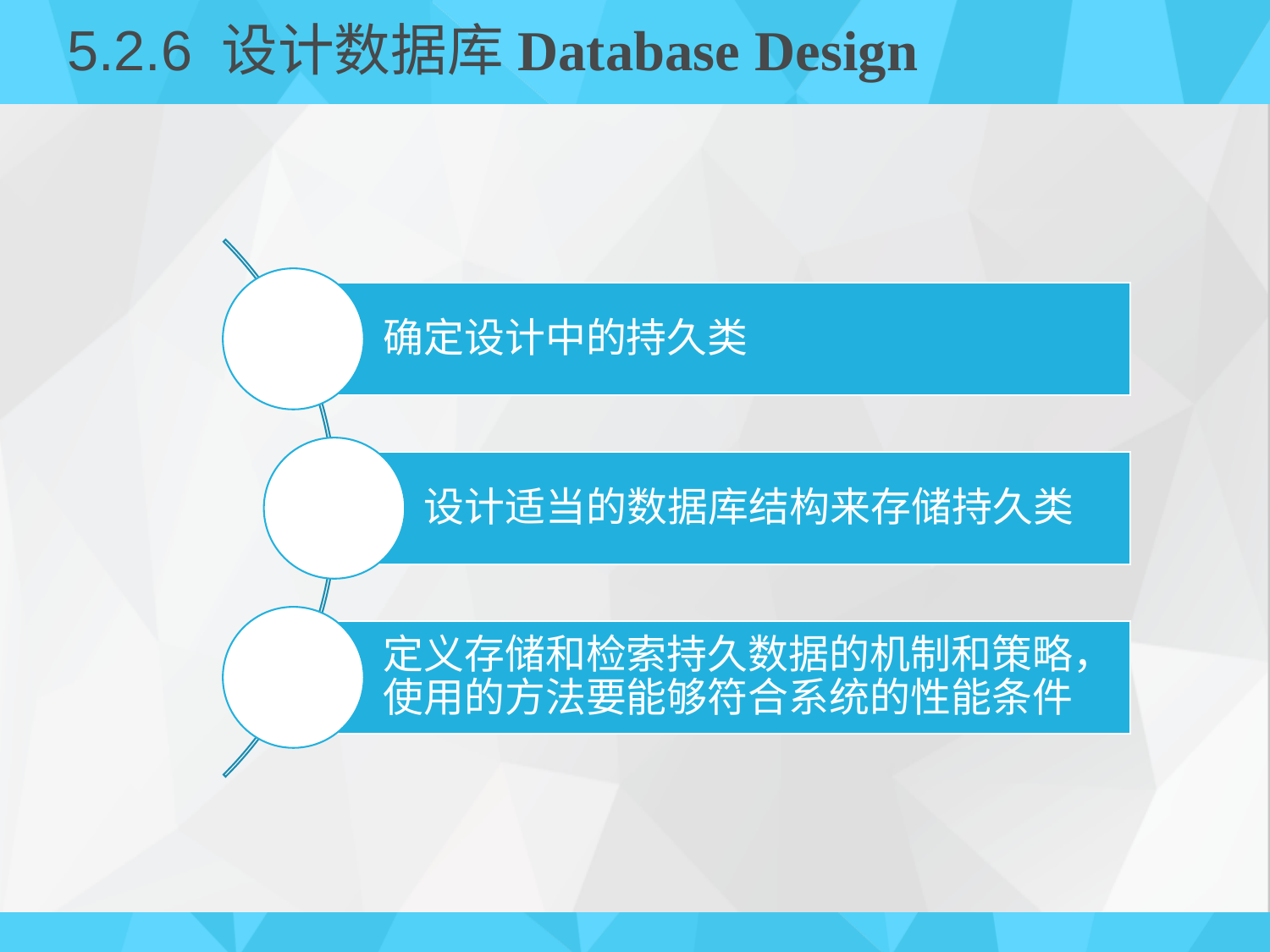

# 5.2.6 设计数据库Database Design
确定设计中的持久类
设计适当的数据库结构来存储持久类
定义存储和检索持久数据的机制和策略，使用的方法要能够符合系统的性能条件